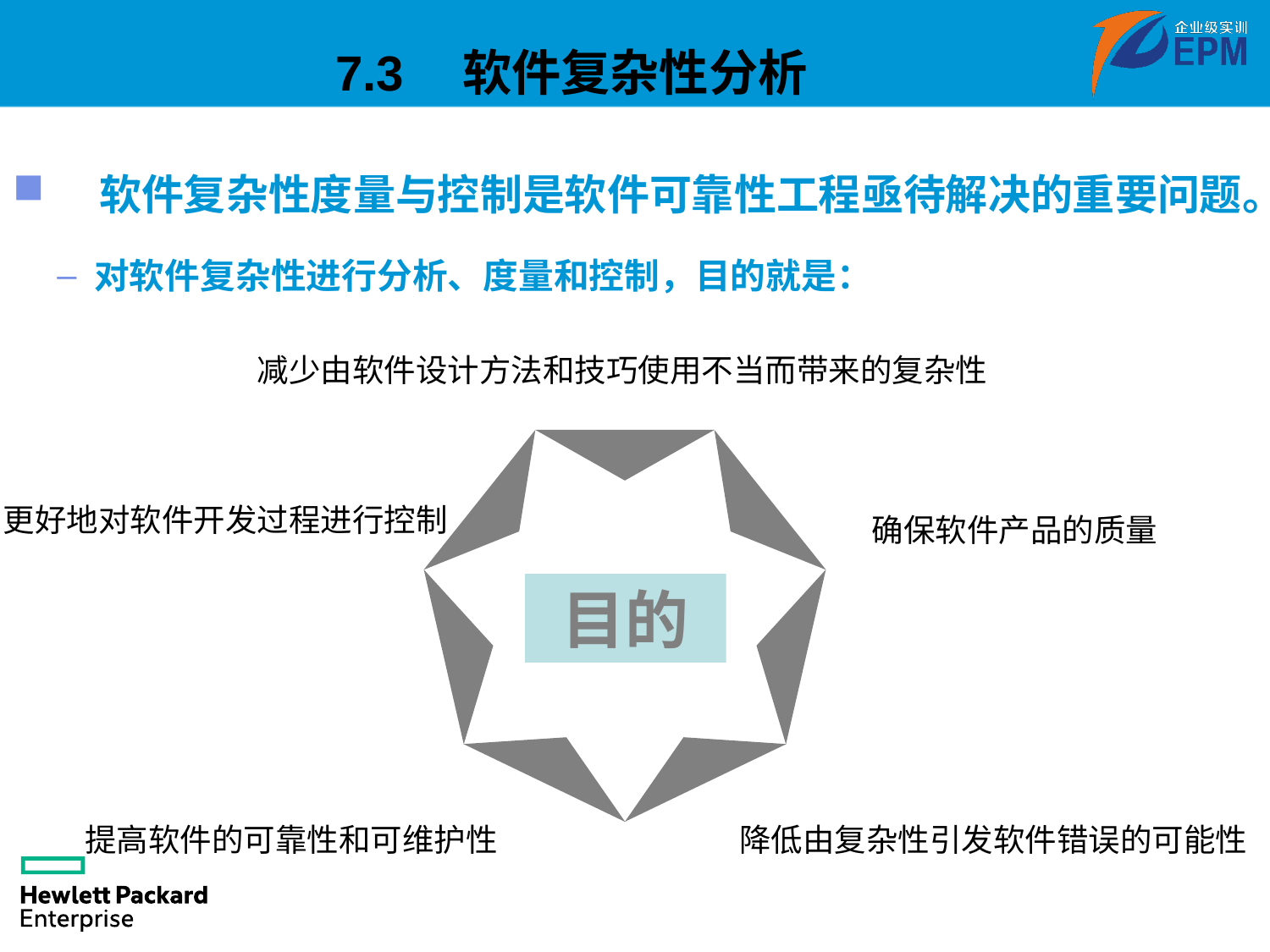

7.3	软件复杂性分析
   软件复杂性度量与控制是软件可靠性工程亟待解决的重要问题。
 对软件复杂性进行分析、度量和控制，目的就是：

减少由软件设计方法和技巧使用不当而带来的复杂性

更好地对软件开发过程进行控制
确保软件产品的质量
目的

提高软件的可靠性和可维护性
降低由复杂性引发软件错误的可能性